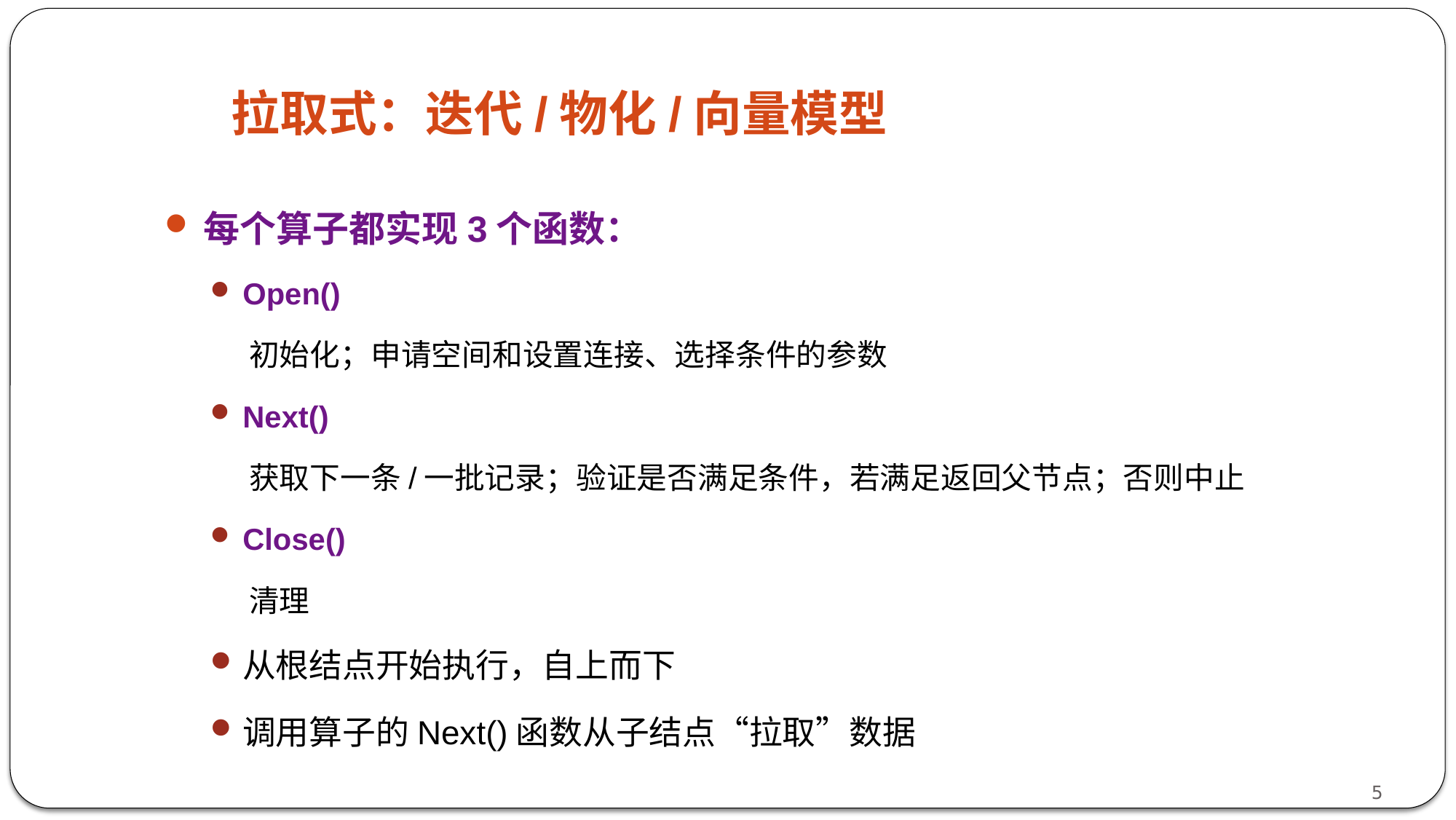

拉取式：迭代/物化/向量模型
每个算子都实现3个函数：
Open()
初始化；申请空间和设置连接、选择条件的参数
Next()
获取下一条/一批记录；验证是否满足条件，若满足返回父节点；否则中止
Close()
清理
从根结点开始执行，自上而下
调用算子的Next()函数从子结点“拉取”数据

5